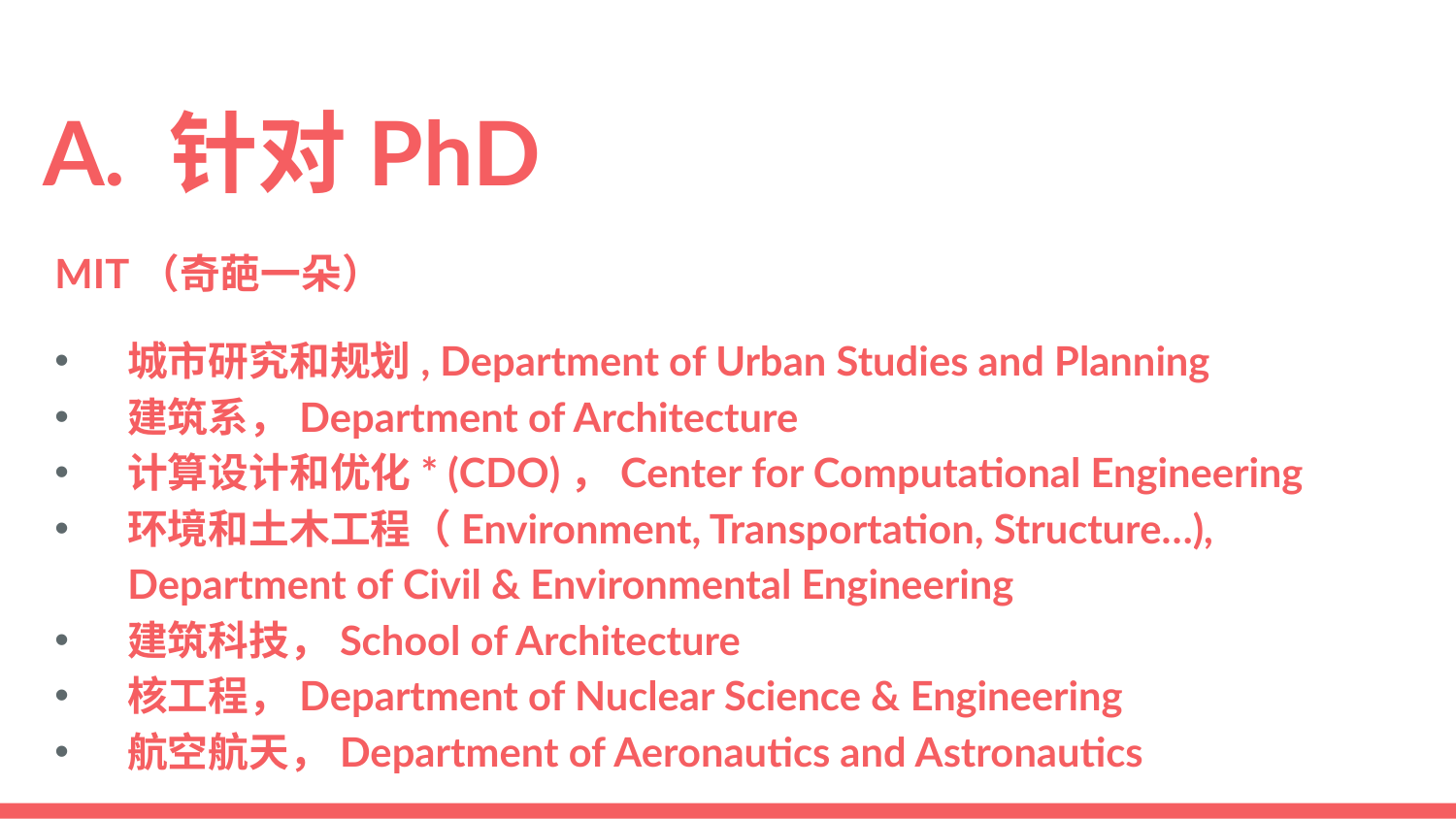

# A. 针对PhD
MIT（奇葩一朵）
城市研究和规划, Department of Urban Studies and Planning
建筑系，Department of Architecture
计算设计和优化* (CDO)，Center for Computational Engineering
环境和土木工程（Environment, Transportation, Structure…), Department of Civil & Environmental Engineering
建筑科技，School of Architecture
核工程，Department of Nuclear Science & Engineering
航空航天，Department of Aeronautics and Astronautics